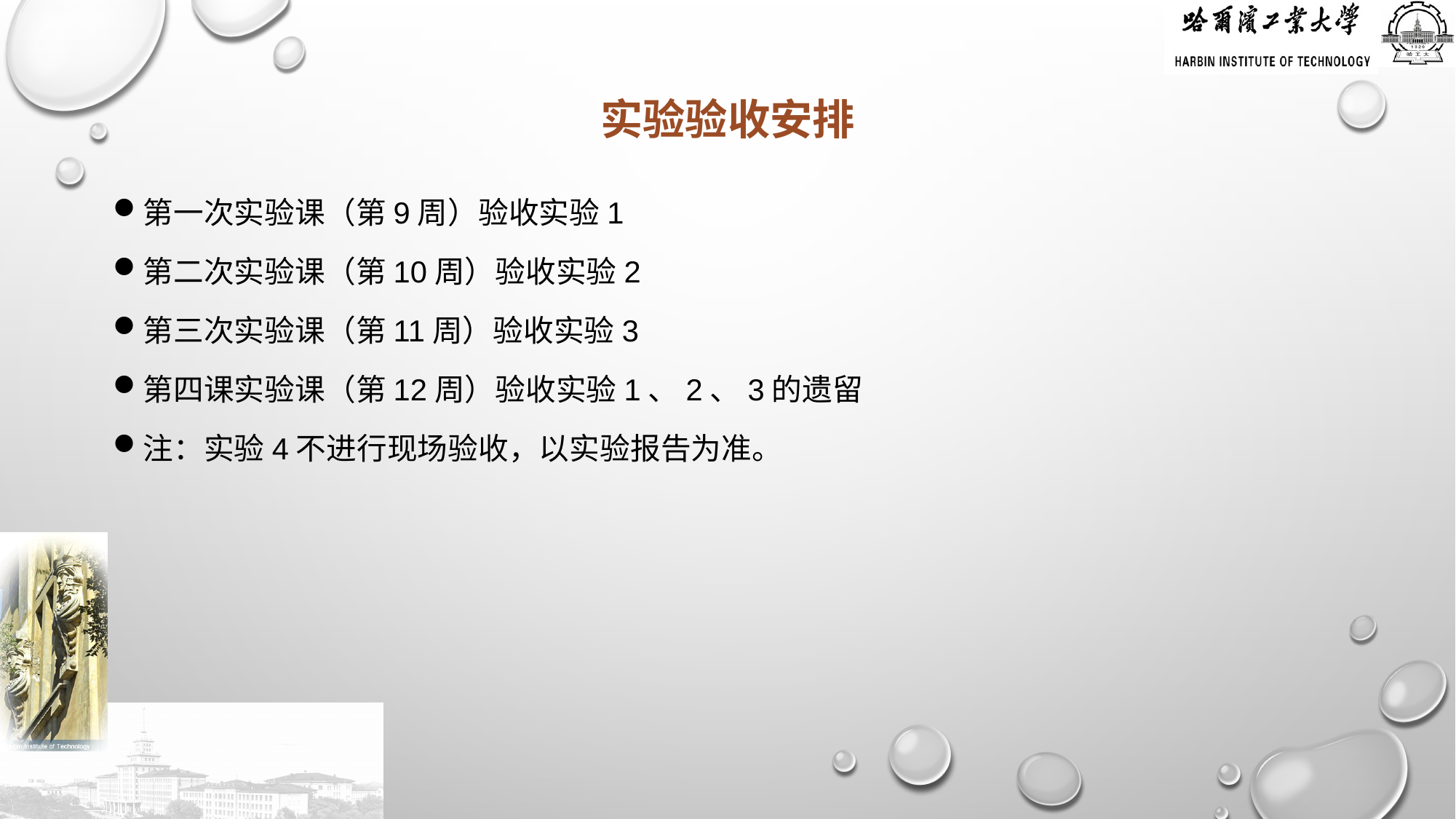

# 实验验收安排
第一次实验课（第9周）验收实验1
第二次实验课（第10周）验收实验2
第三次实验课（第11周）验收实验3
第四课实验课（第12周）验收实验1、2、3的遗留
注：实验4不进行现场验收，以实验报告为准。